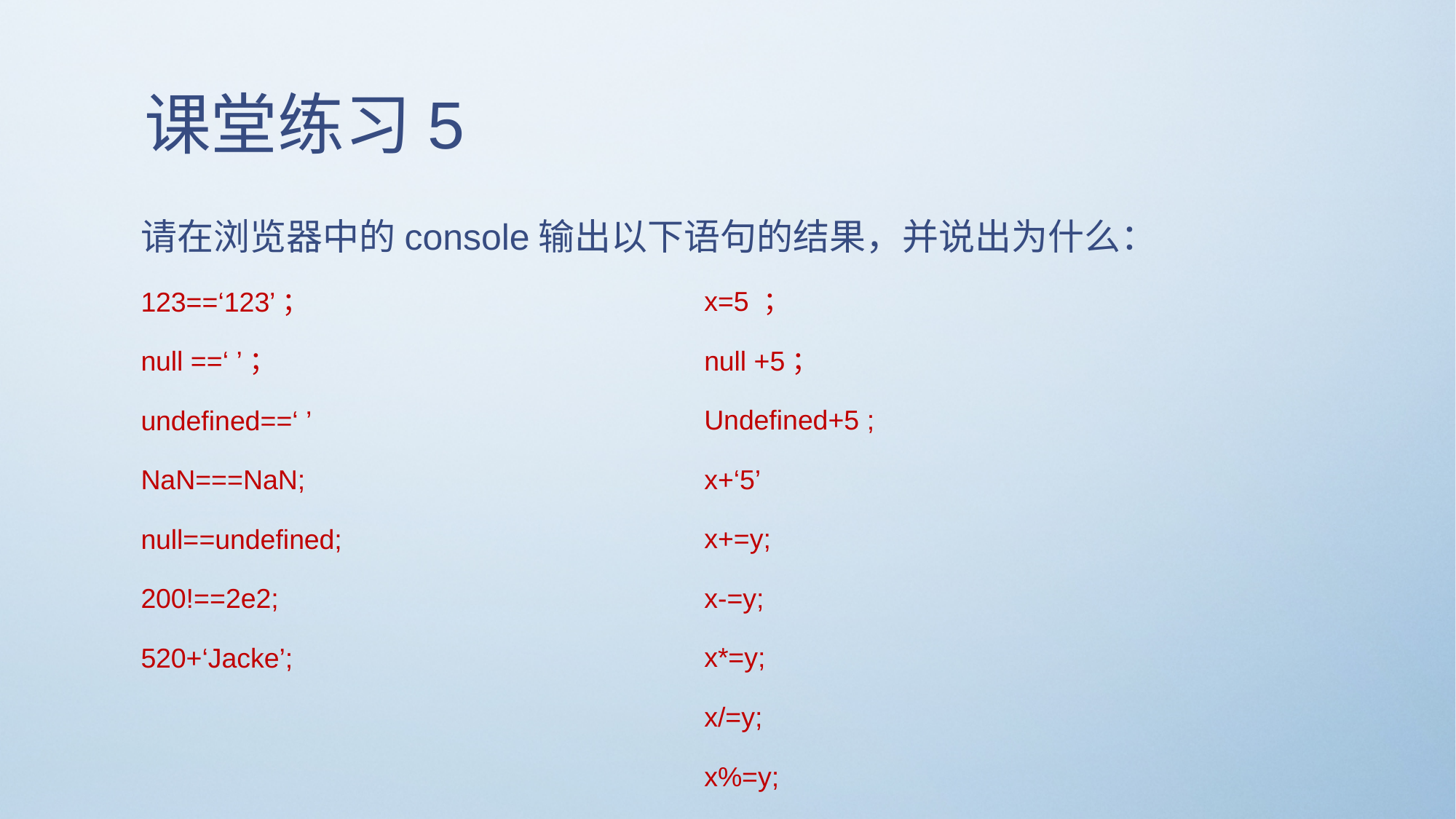

课堂练习5
请在浏览器中的console输出以下语句的结果，并说出为什么：
123==‘123’；
null ==‘ ’；
undefined==‘ ’
NaN===NaN;
null==undefined;
200!==2e2;
520+‘Jacke’;
x=5 ；
null +5；
Undefined+5 ;
x+‘5’
x+=y;
x-=y;
x*=y;
x/=y;
x%=y;